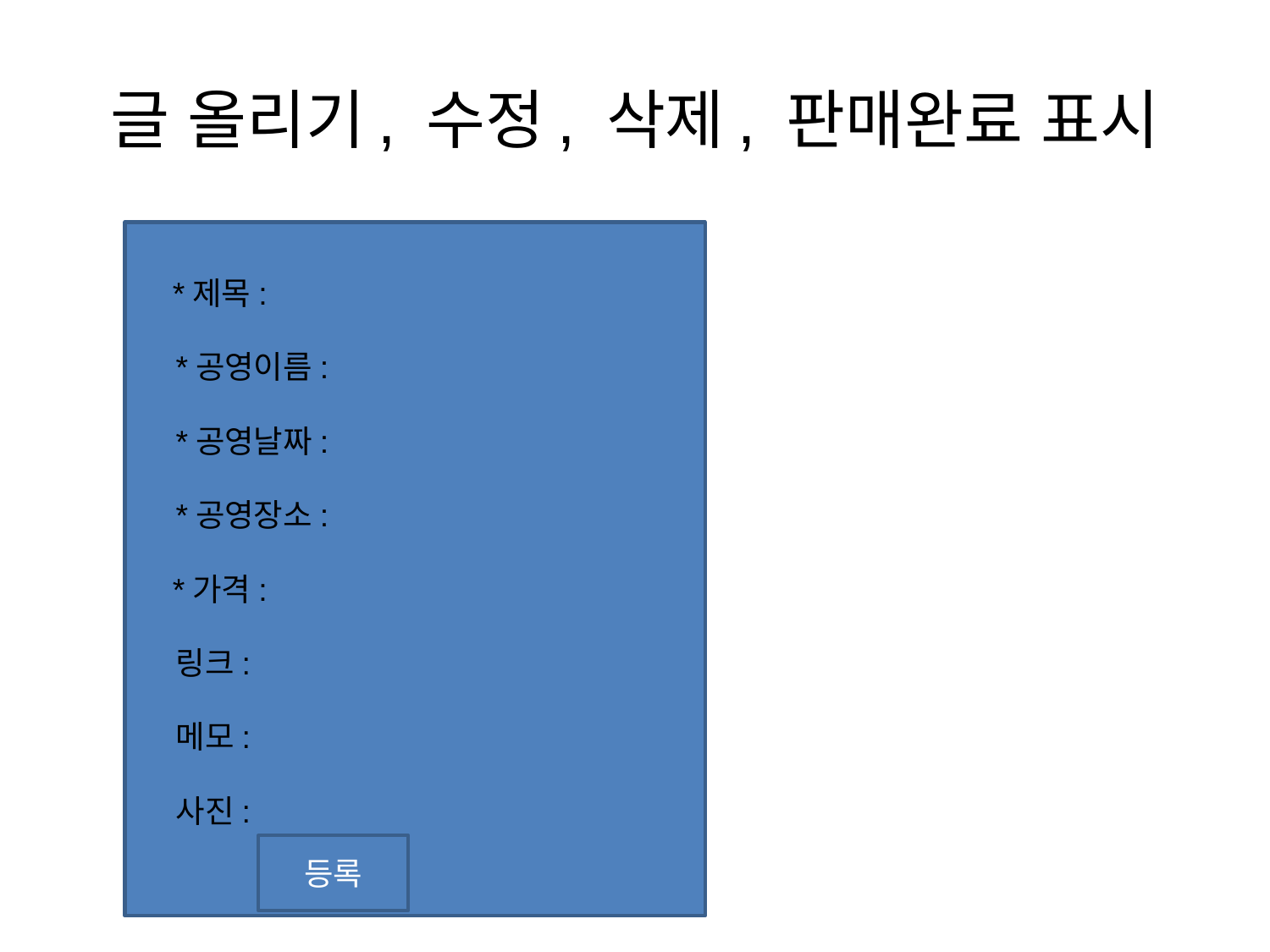

# 글 올리기, 수정, 삭제, 판매완료 표시

*제목:
*공영이름:
*공영날짜:
*공영장소:
*가격:
링크:
메모:
사진:
등록